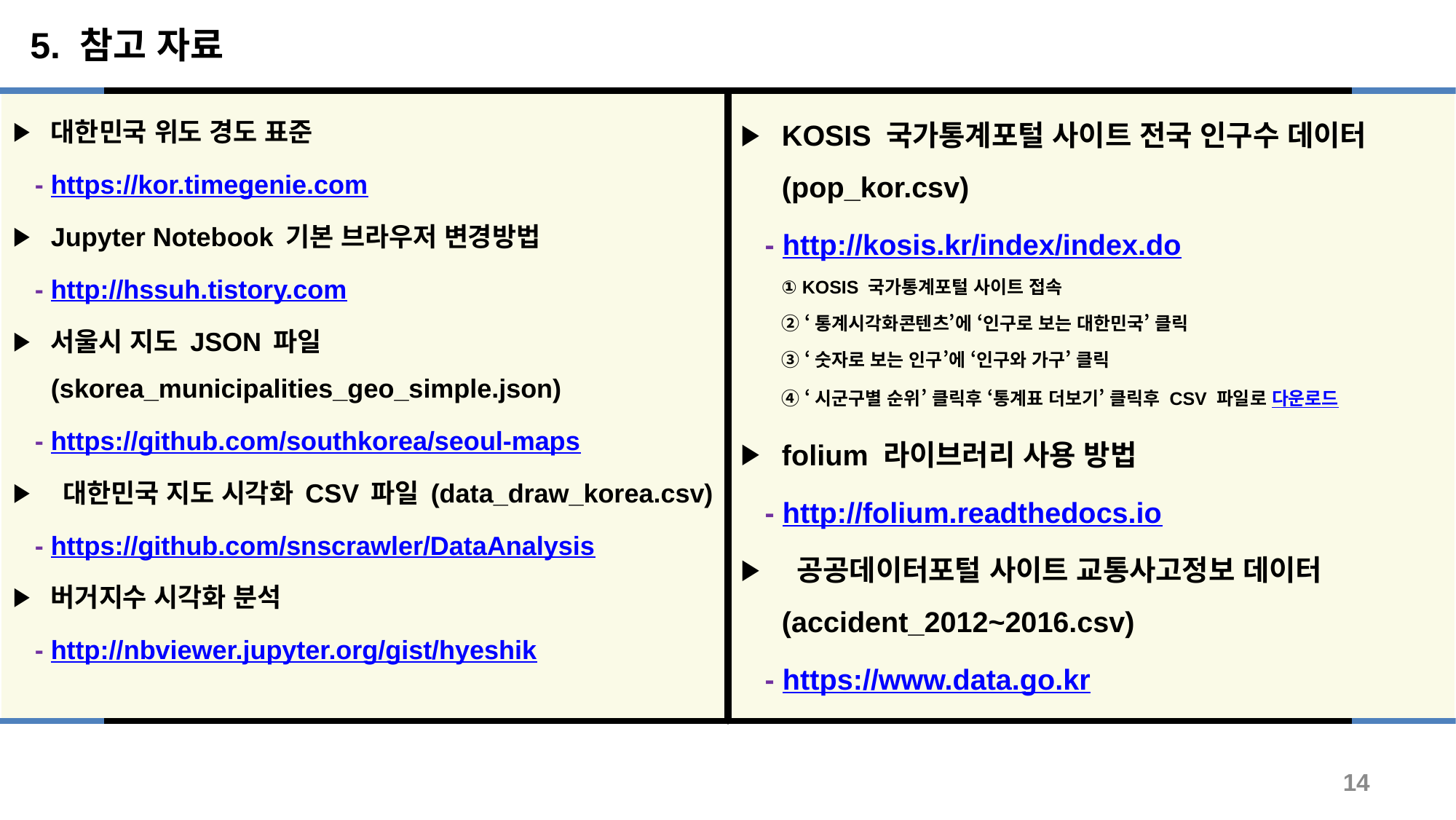

5. 참고 자료

KOSIS 국가통계포털 사이트 전국 인구수 데이터 (pop_kor.csv)
   - http://kosis.kr/index/index.do
        ① KOSIS 국가통계포털 사이트 접속
        ② ‘통계시각화콘텐츠’에 ‘인구로 보는 대한민국’ 클릭
        ③ ‘숫자로 보는 인구’에 ‘인구와 가구’ 클릭
        ④ ‘시군구별 순위’ 클릭후 ‘통계표 더보기’ 클릭후 CSV 파일로 다운로드
folium 라이브러리 사용 방법
   - http://folium.readthedocs.io
 공공데이터포털 사이트 교통사고정보 데이터 (accident_2012~2016.csv)
   - https://www.data.go.kr
대한민국 위도 경도 표준
   - https://kor.timegenie.com
Jupyter Notebook 기본 브라우저 변경방법
   - http://hssuh.tistory.com
서울시 지도 JSON 파일 (skorea_municipalities_geo_simple.json)
   - https://github.com/southkorea/seoul-maps
 대한민국 지도 시각화 CSV 파일 (data_draw_korea.csv)
   - https://github.com/snscrawler/DataAnalysis
버거지수 시각화 분석
   - http://nbviewer.jupyter.org/gist/hyeshik
14